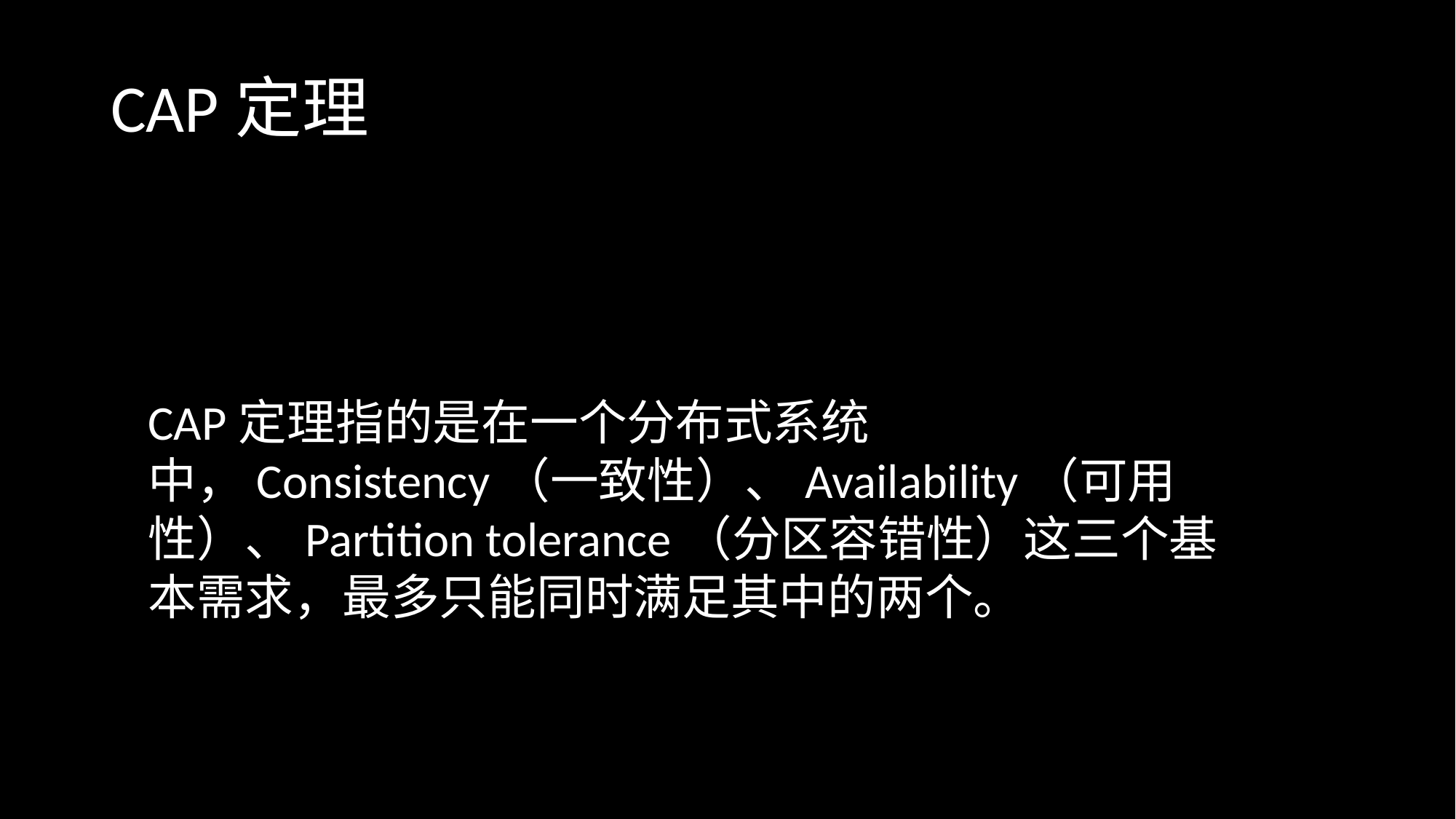

CAP定理
CAP定理指的是在一个分布式系统中，Consistency（一致性）、Availability（可用性）、Partition tolerance（分区容错性）这三个基本需求，最多只能同时满足其中的两个。